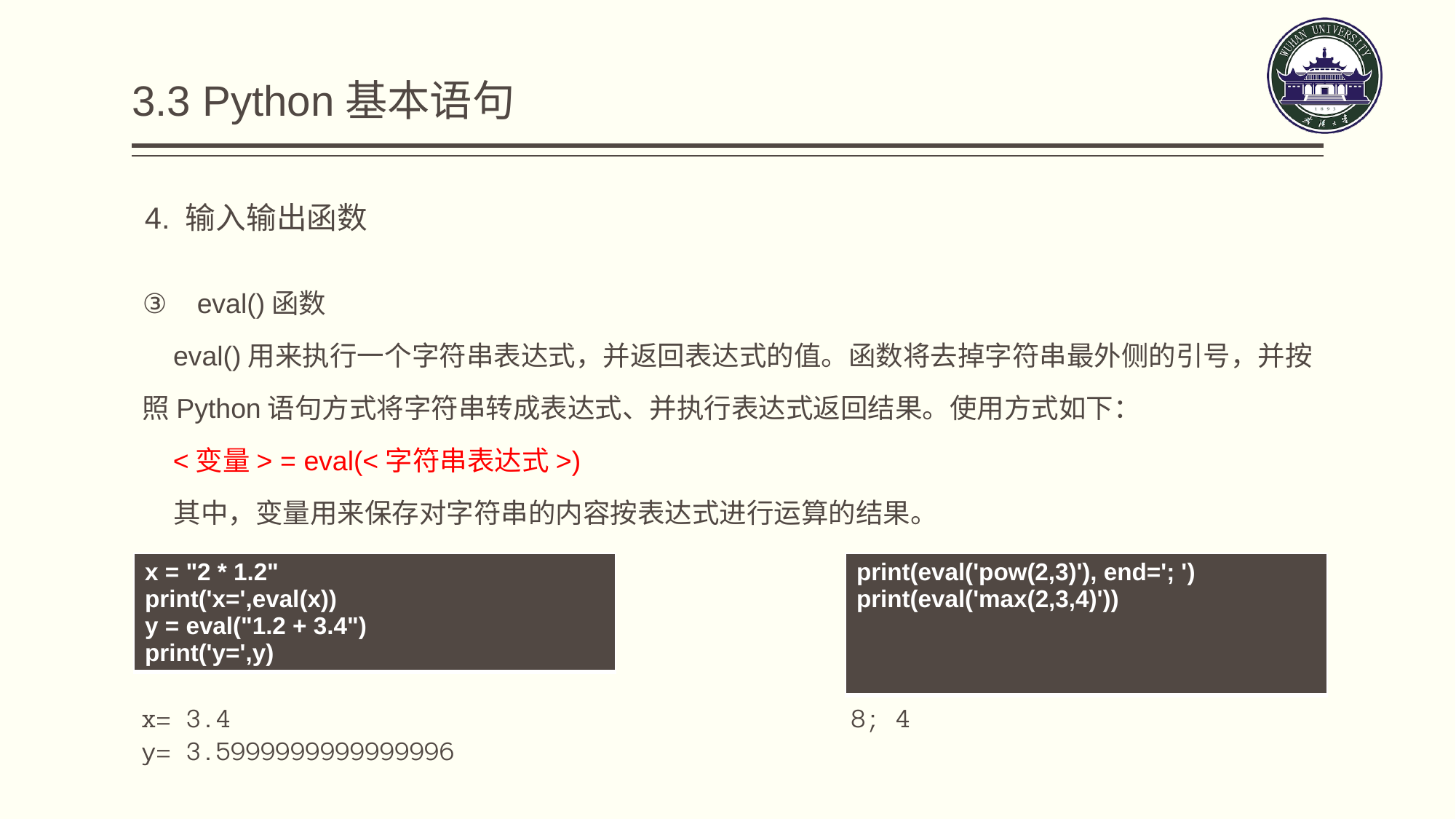

3.3 Python基本语句
4. 输入输出函数
eval()函数
    eval()用来执行一个字符串表达式，并返回表达式的值。函数将去掉字符串最外侧的引号，并按照Python语句方式将字符串转成表达式、并执行表达式返回结果。使用方式如下：
    <变量> = eval(<字符串表达式>)
    其中，变量用来保存对字符串的内容按表达式进行运算的结果。
| x = "2 \* 1.2" print('x=',eval(x)) y = eval("1.2 + 3.4") print('y=',y) |
| --- |
| print(eval('pow(2,3)'), end='; ') print(eval('max(2,3,4)')) |
| --- |
x= 3.4
y= 3.5999999999999996
8; 4